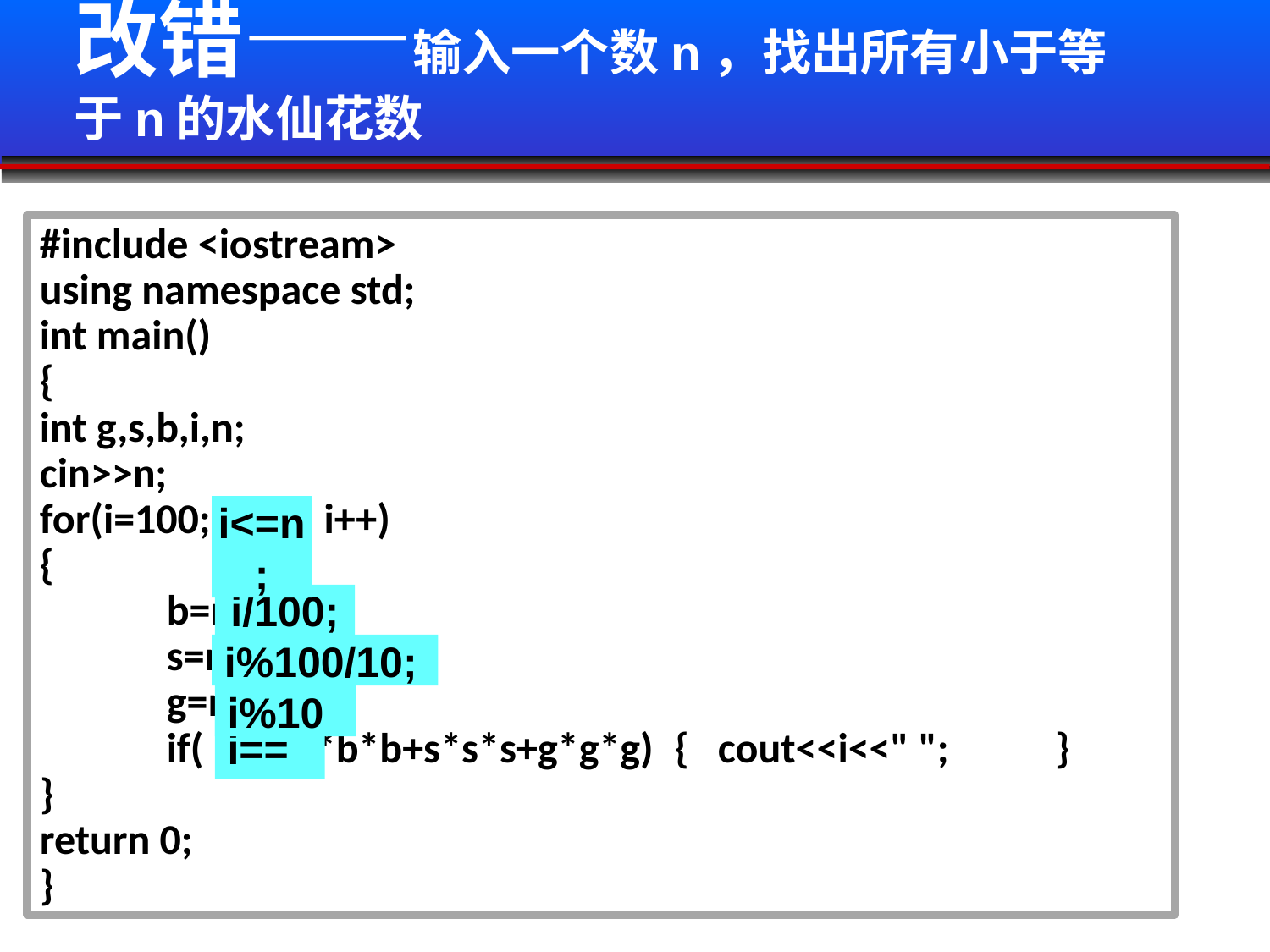

改错——输入一个数n，找出所有小于等于n的水仙花数

#include <iostream>
using namespace std;
int main()
{
int g,s,b,i,n;
cin>>n;
for(i=100; i<  n;  i++)
{
	b=n/100;
	s=n%100/10;
	g=n%10;
	if(  i  =  b*b*b+s*s*s+g*g*g)	{   cout<<i<<" ";	}
}
return 0;
}
i<=n;
i/100;
i%100/10;
i%10
i==